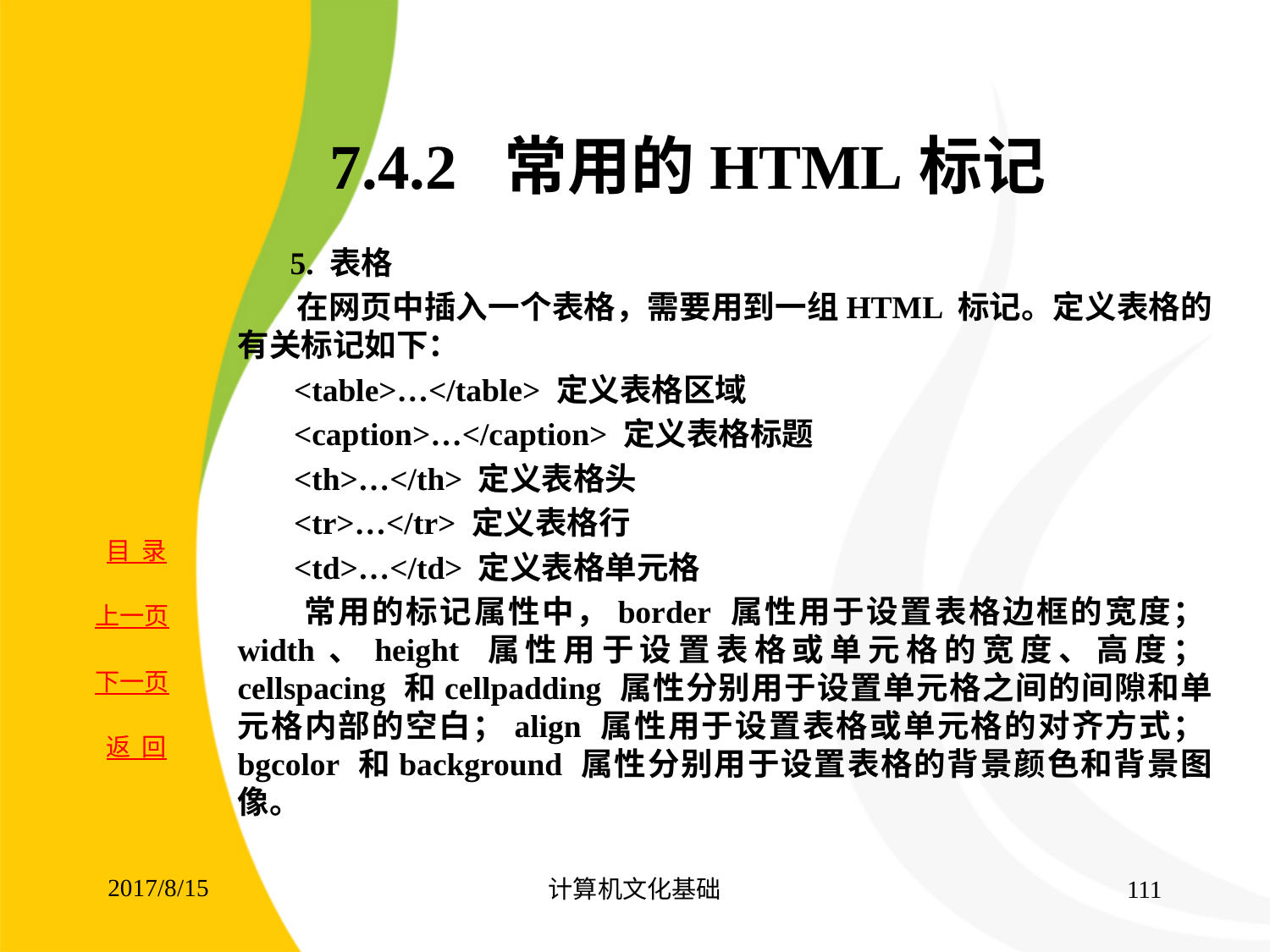

# 7.4.2  常用的HTML标记
                5. 表格
       在网页中插入一个表格，需要用到一组HTML 标记。定义表格的有关标记如下：
       <table>…</table> 定义表格区域
       <caption>…</caption> 定义表格标题
       <th>…</th> 定义表格头
       <tr>…</tr> 定义表格行
       <td>…</td> 定义表格单元格
      常用的标记属性中，border 属性用于设置表格边框的宽度；width、height 属性用于设置表格或单元格的宽度、高度；cellspacing 和cellpadding 属性分别用于设置单元格之间的间隙和单元格内部的空白；align 属性用于设置表格或单元格的对齐方式；bgcolor 和background 属性分别用于设置表格的背景颜色和背景图像。
2017/8/15
计算机文化基础
111